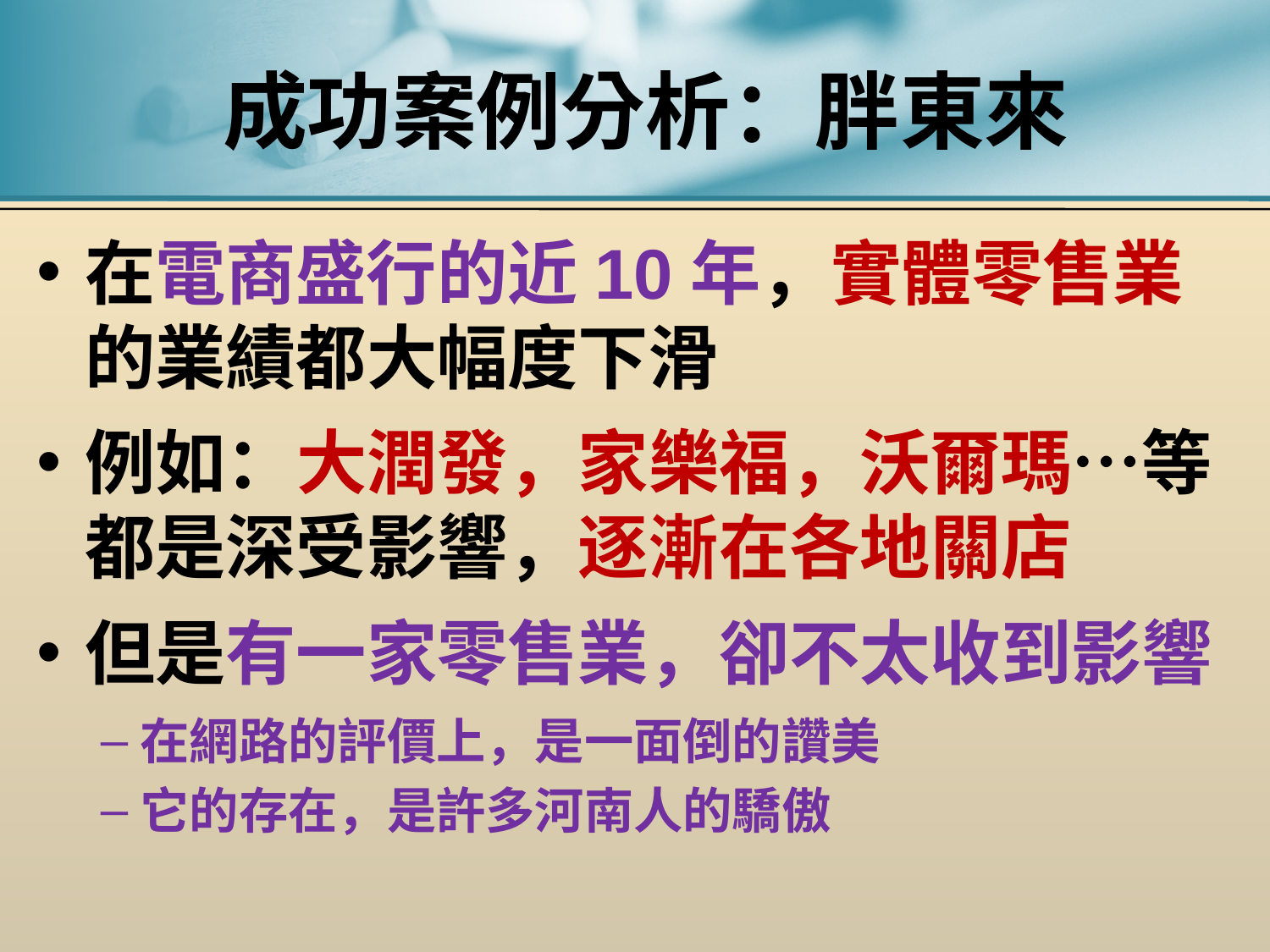

# 成功案例分析：胖東來
在電商盛行的近10年，實體零售業的業績都大幅度下滑
例如：大潤發，家樂福，沃爾瑪…等都是深受影響，逐漸在各地關店
但是有一家零售業，卻不太收到影響
在網路的評價上，是一面倒的讚美
它的存在，是許多河南人的驕傲